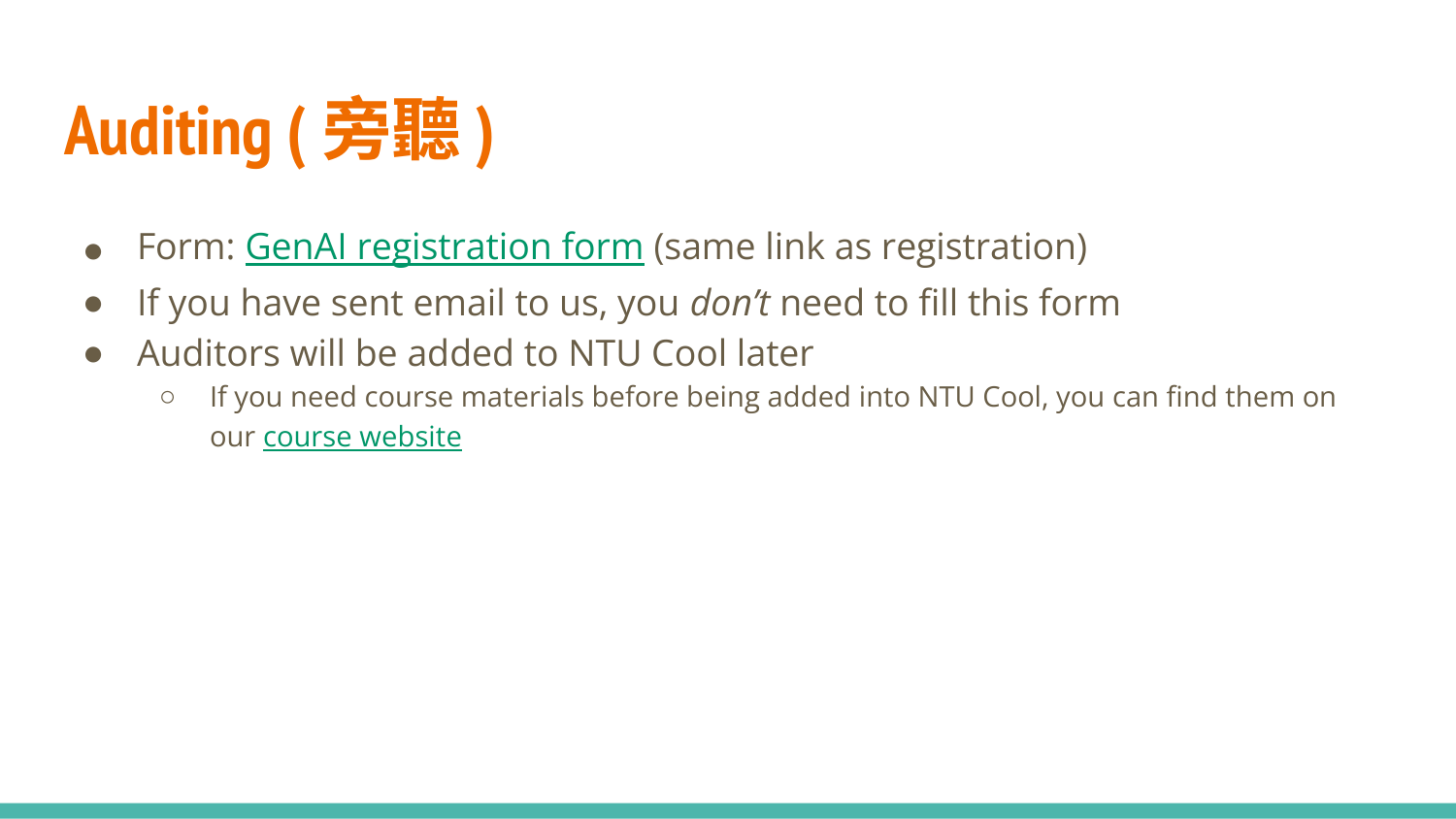

# Auditing (旁聽)
Form: GenAI registration form (same link as registration)
If you have sent email to us, you don’t need to fill this form
Auditors will be added to NTU Cool later
If you need course materials before being added into NTU Cool, you can find them on our course website